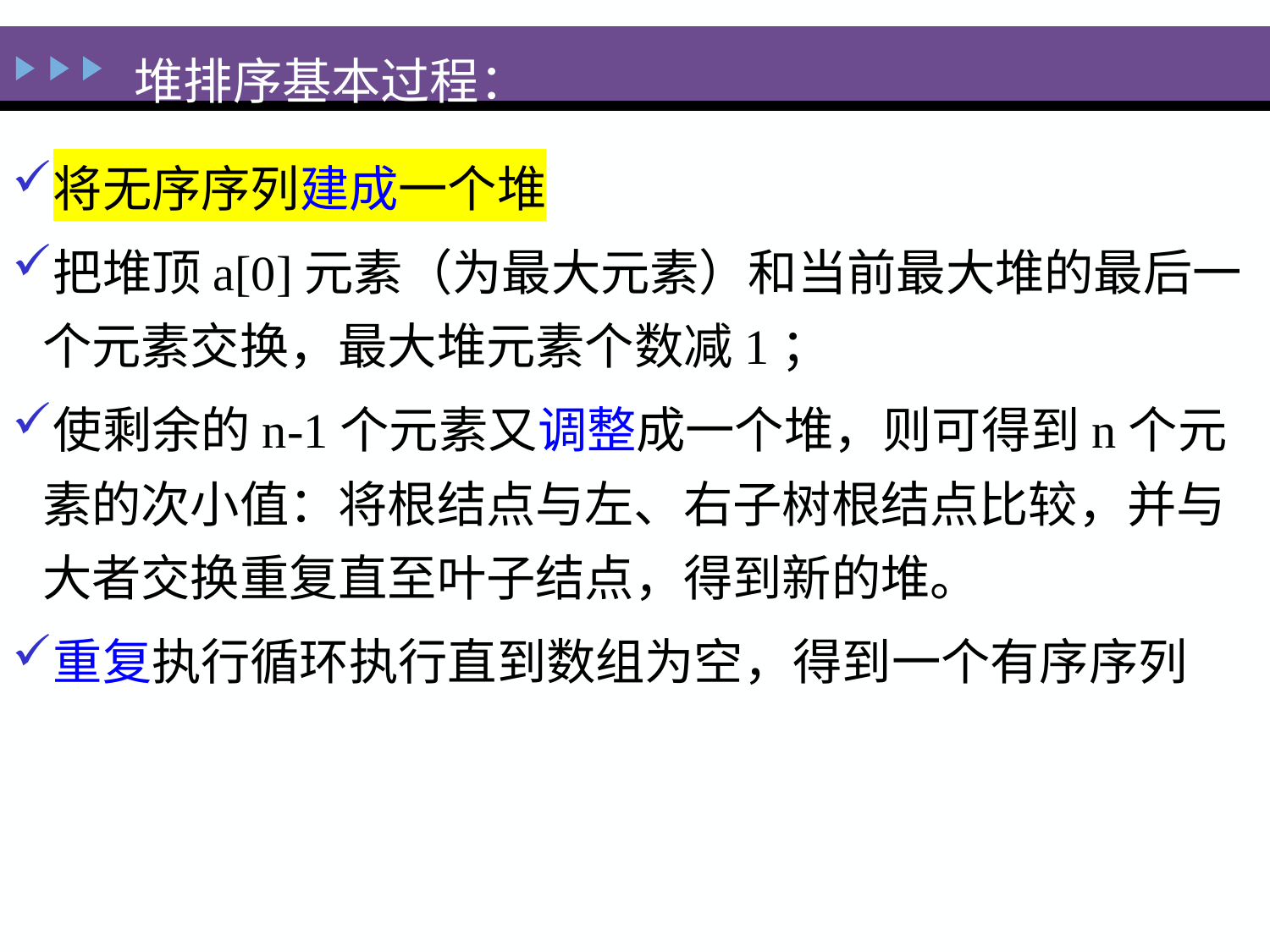

堆排序基本过程：
将无序序列建成一个堆
把堆顶a[0]元素（为最大元素）和当前最大堆的最后一个元素交换，最大堆元素个数减1；
使剩余的n-1个元素又调整成一个堆，则可得到n个元素的次小值：将根结点与左、右子树根结点比较，并与大者交换重复直至叶子结点，得到新的堆。
重复执行循环执行直到数组为空，得到一个有序序列